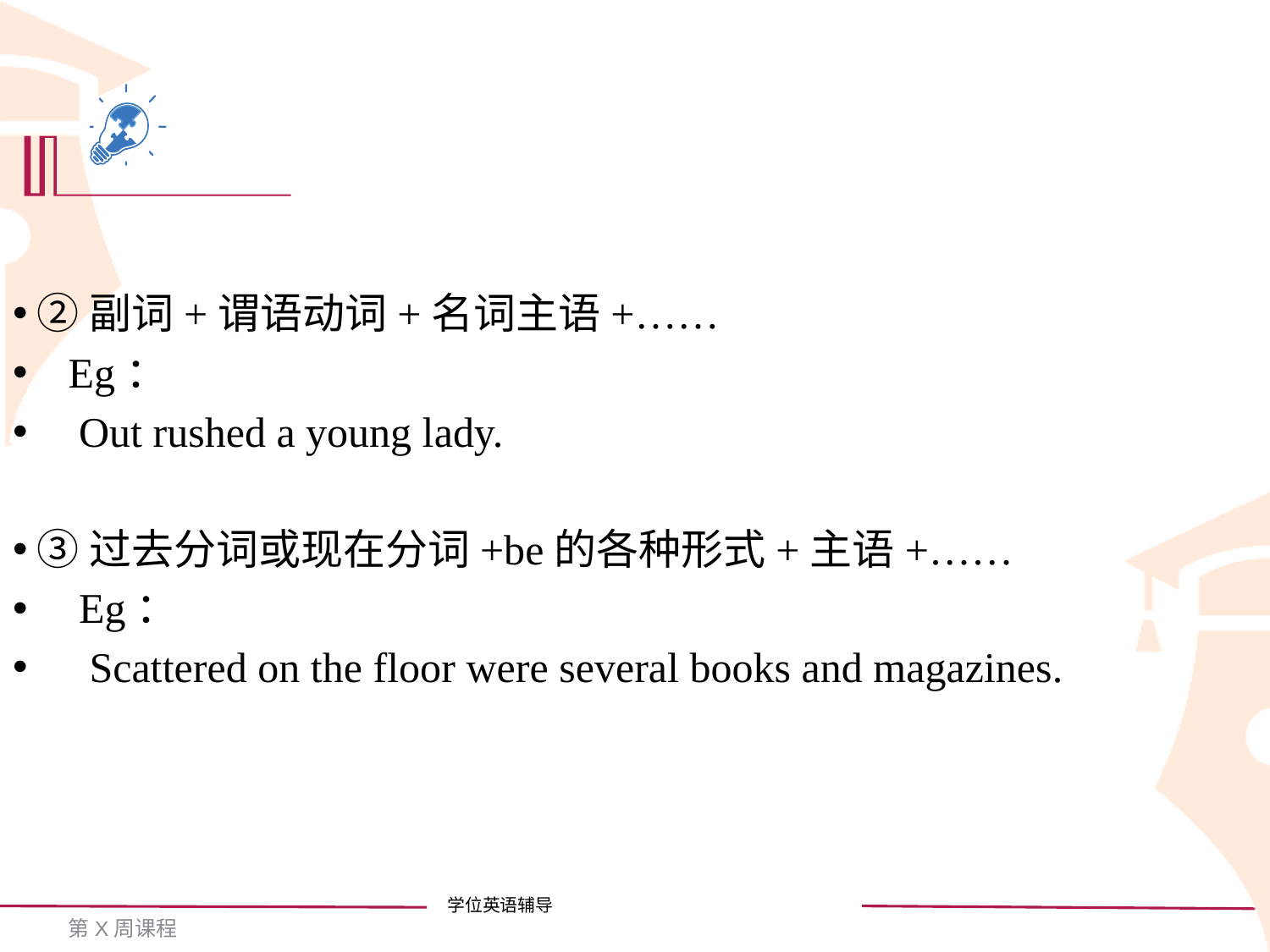

②副词+谓语动词+名词主语+……
   Eg：
    Out rushed a young lady.

③过去分词或现在分词+be的各种形式+主语+……
    Eg：
     Scattered on the floor were several books and magazines.